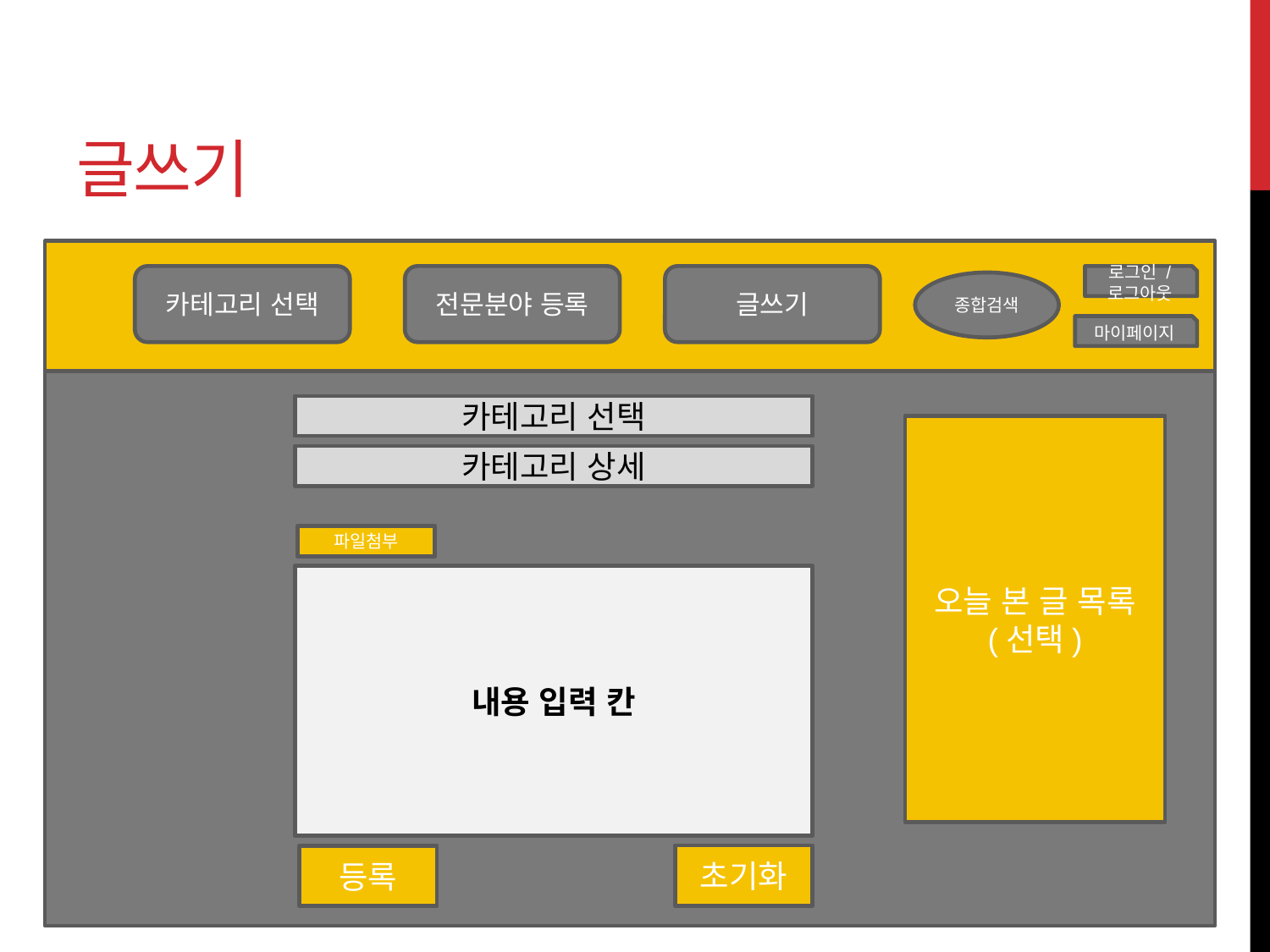

# 글쓰기

카테고리 선택
전문분야 등록
글쓰기
로그인 / 로그아웃
종합검색
마이페이지
카테고리 선택
오늘 본 글 목록
(선택)
카테고리 상세
파일첨부
내용 입력 칸
초기화
등록